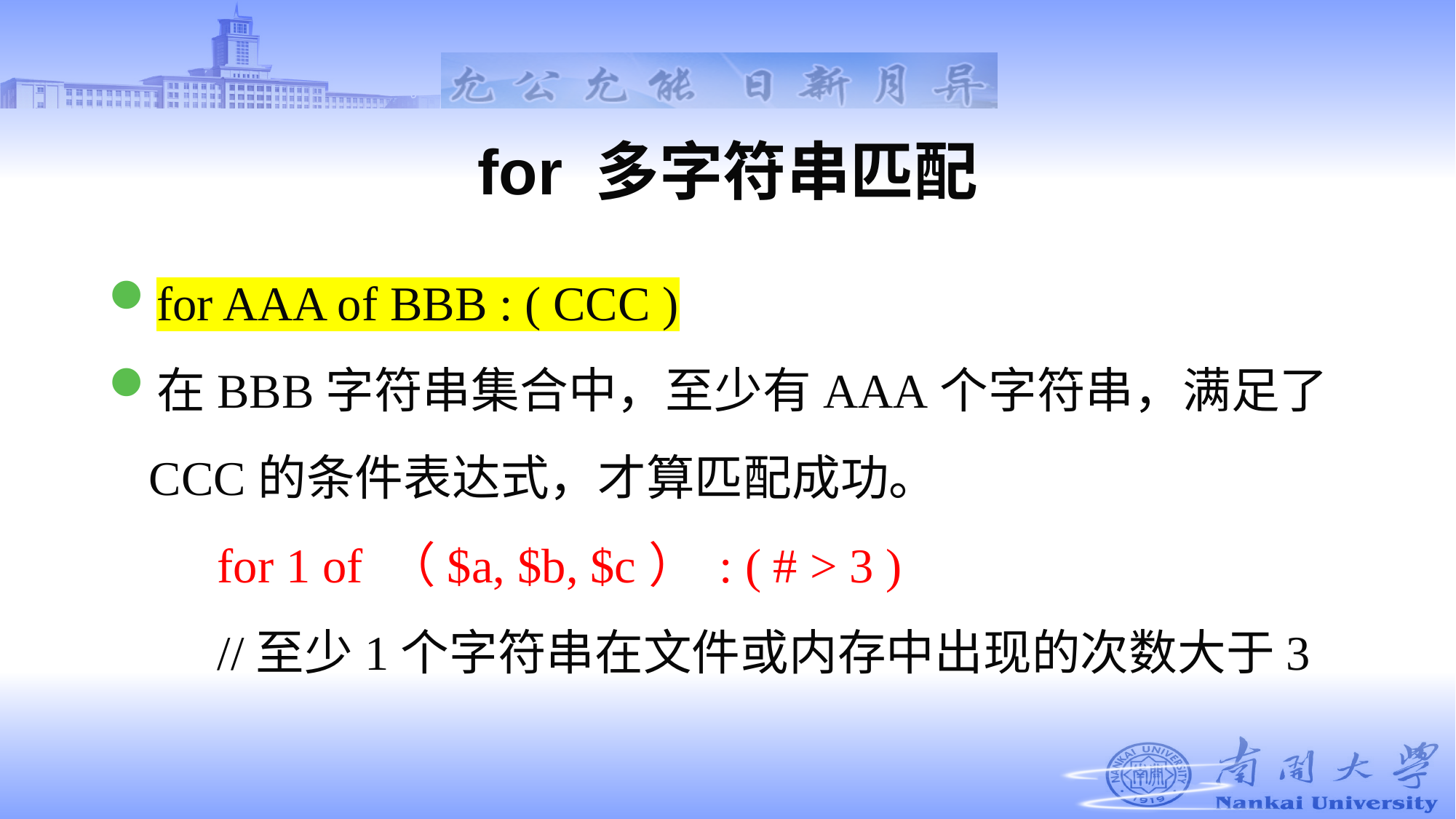

# for 多字符串匹配
for AAA of BBB : ( CCC )
在BBB字符串集合中，至少有AAA个字符串，满足了CCC的条件表达式，才算匹配成功。
	for 1 of （$a, $b, $c） : ( # > 3 )
	//至少1个字符串在文件或内存中出现的次数大于3